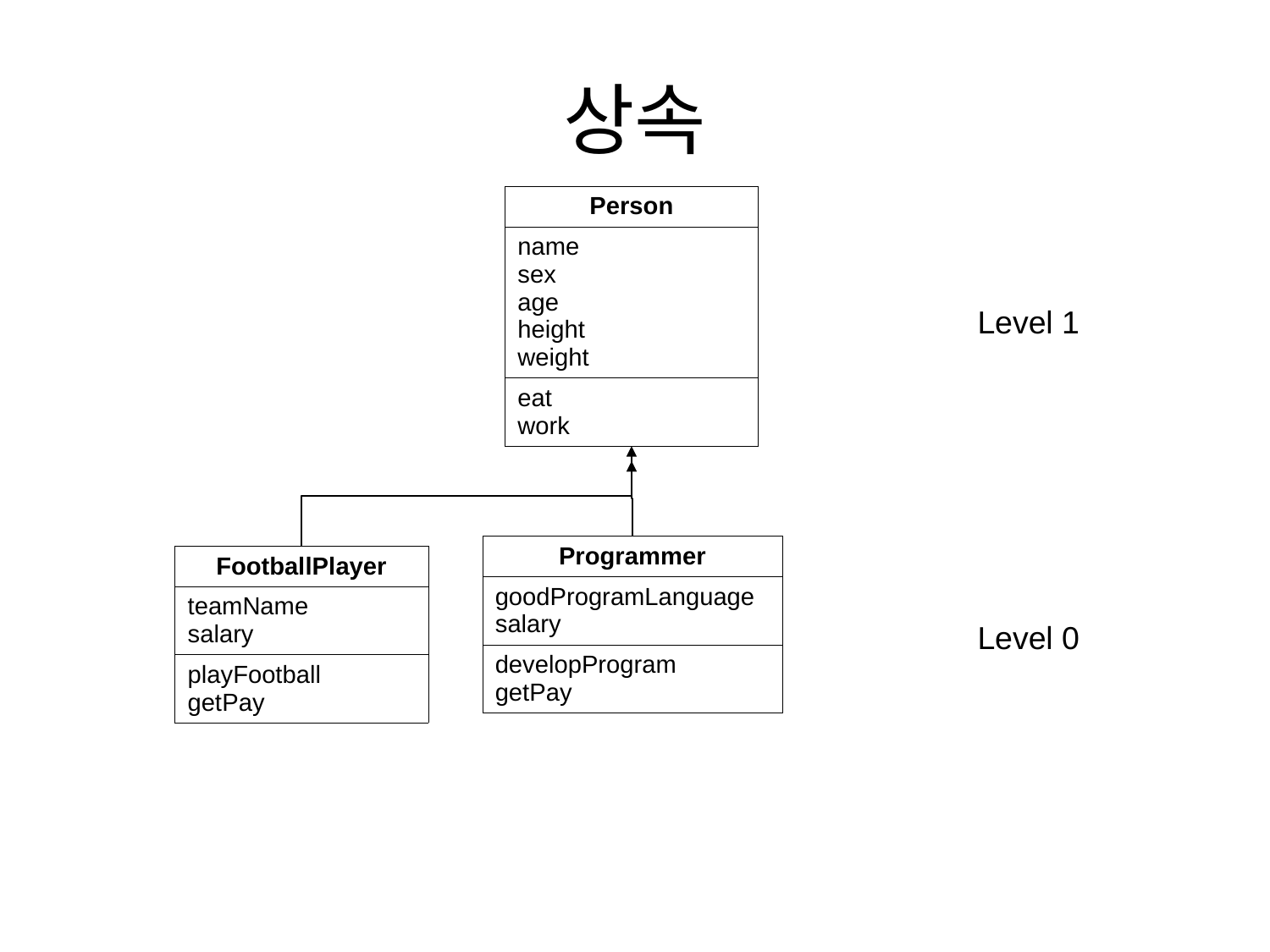

# 상속
| Person |
| --- |
| name sex age height weight |
| eat work |
Level 1
| Programmer |
| --- |
| goodProgramLanguage salary |
| developProgram getPay |
| FootballPlayer |
| --- |
| teamName salary |
| playFootball getPay |
Level 0